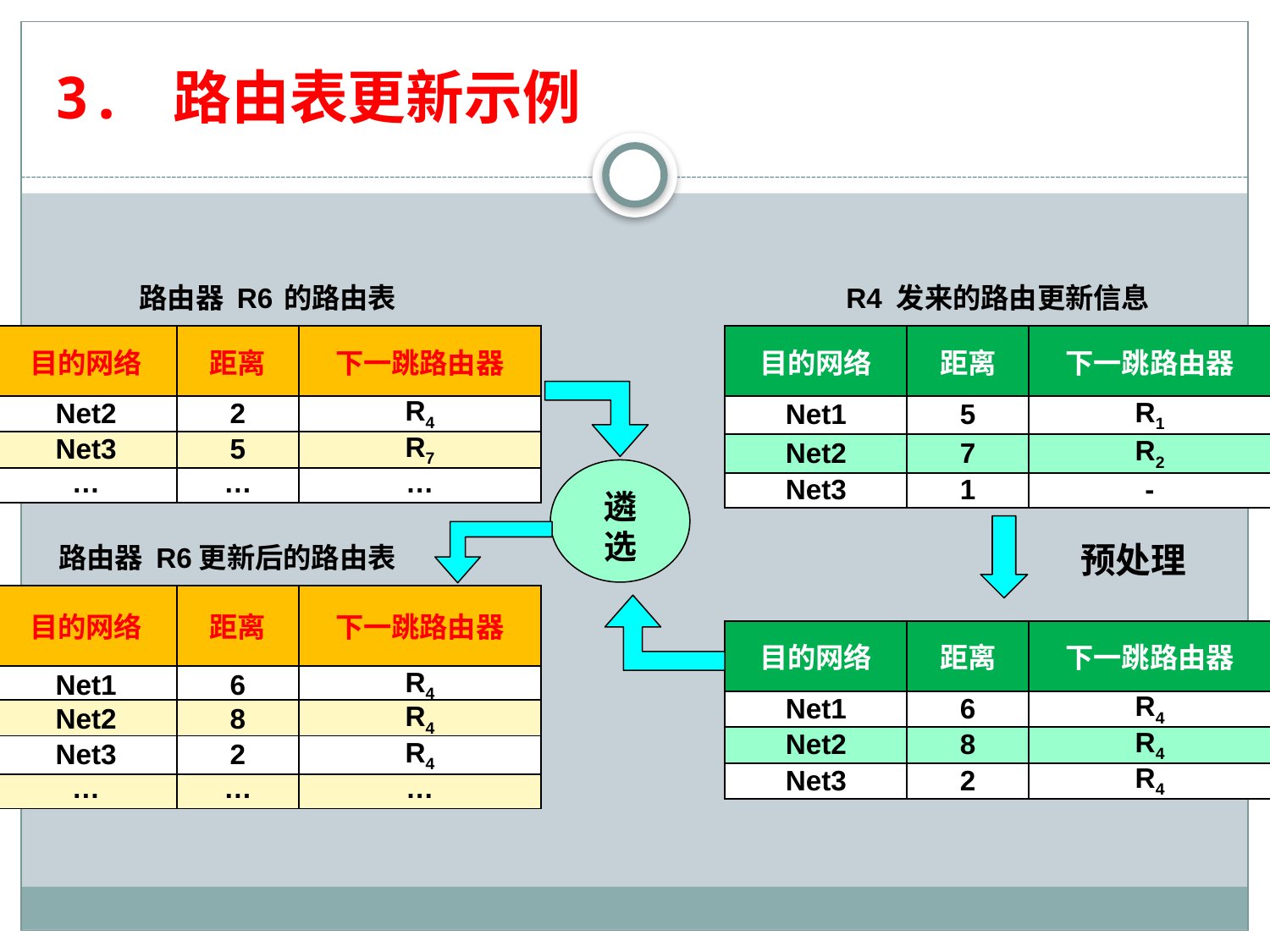

# 3. 路由表更新示例

路由器 R6 的路由表
R4 发来的路由更新信息
| 目的网络 | 距离 | 下一跳路由器 |
| --- | --- | --- |
| Net2 | 2 | R4 |
| Net3 | 5 | R7 |
| … | … | … |
| 目的网络 | 距离 | 下一跳路由器 |
| --- | --- | --- |
| Net1 | 5 | R1 |
| Net2 | 7 | R2 |
| Net3 | 1 | - |

遴选

预处理

路由器 R6更新后的路由表
| 目的网络 | 距离 | 下一跳路由器 |
| --- | --- | --- |
|  |  |  |
|  |  |  |
|  |  |  |
| … | … | … |

| 目的网络 | 距离 | 下一跳路由器 |
| --- | --- | --- |
| Net1 | 6 | R4 |
| Net2 | 8 | R4 |
| Net3 | 2 | R4 |
| Net1 | 6 | R4 |
| --- | --- | --- |
| Net2 | 8 | R4 |
| --- | --- | --- |
| Net3 | 2 | R4 |
| --- | --- | --- |